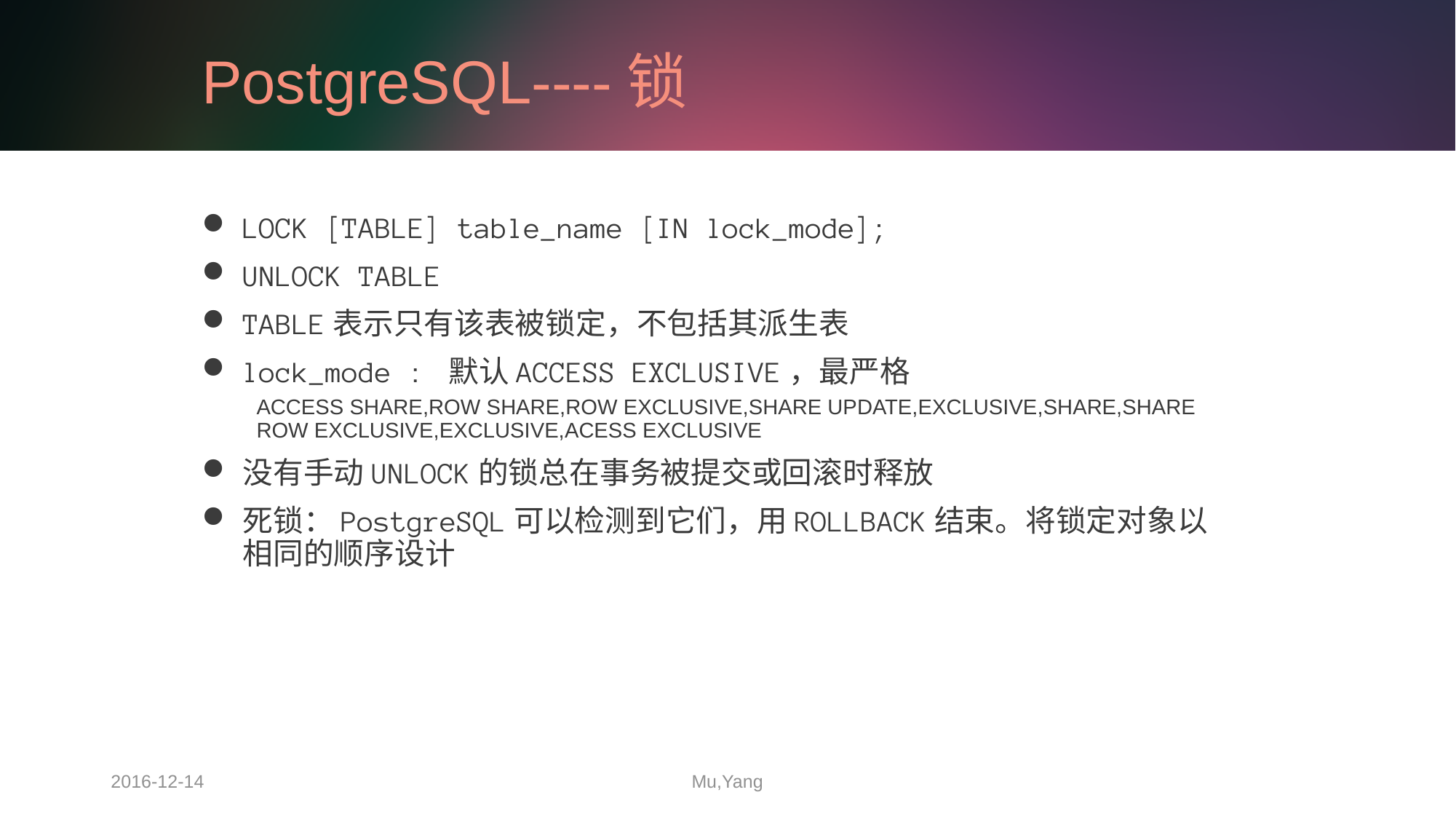

# PostgreSQL----锁
LOCK [TABLE] table_name [IN lock_mode];
UNLOCK TABLE
TABLE表示只有该表被锁定，不包括其派生表
lock_mode : 默认ACCESS EXCLUSIVE，最严格
ACCESS SHARE,ROW SHARE,ROW EXCLUSIVE,SHARE UPDATE,EXCLUSIVE,SHARE,SHARE ROW EXCLUSIVE,EXCLUSIVE,ACESS EXCLUSIVE
没有手动UNLOCK的锁总在事务被提交或回滚时释放
死锁：PostgreSQL可以检测到它们，用ROLLBACK结束。将锁定对象以相同的顺序设计
2016-12-14
Mu,Yang
97